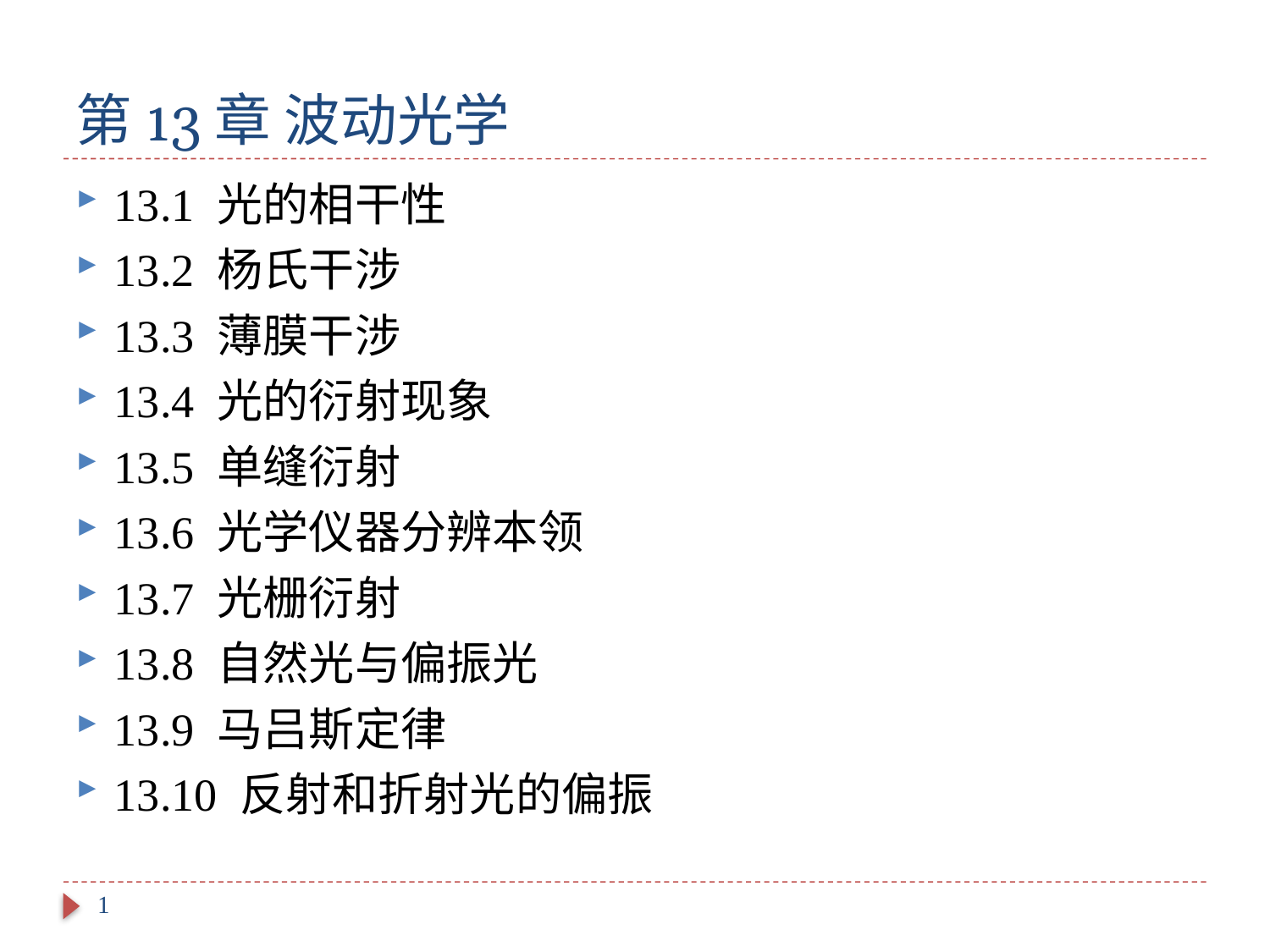

# 第13章 波动光学
13.1 光的相干性
13.2 杨氏干涉
13.3 薄膜干涉
13.4 光的衍射现象
13.5 单缝衍射
13.6 光学仪器分辨本领
13.7 光栅衍射
13.8 自然光与偏振光
13.9 马吕斯定律
13.10 反射和折射光的偏振
1